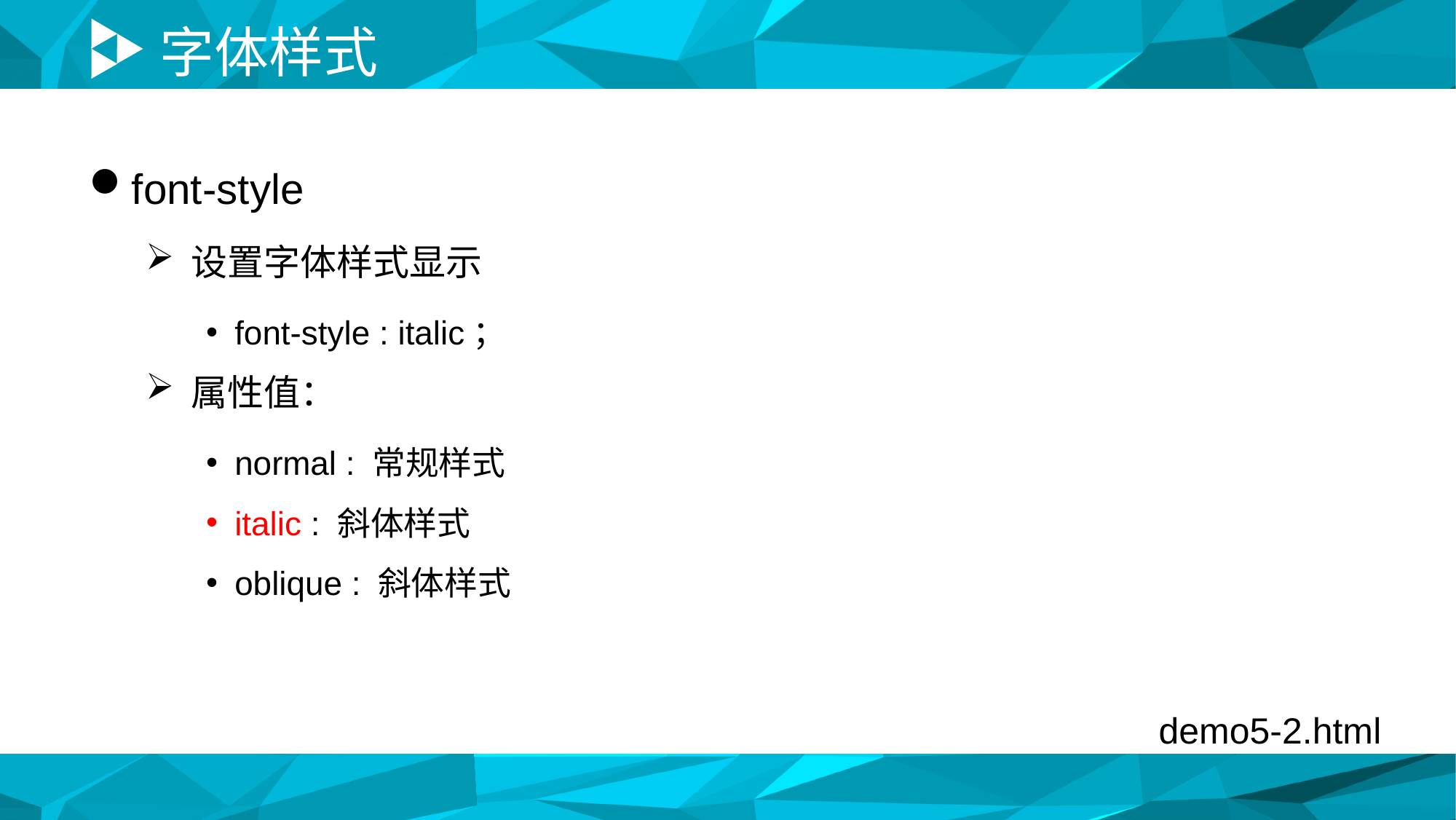

# 字体样式
font-style
设置字体样式显示
font-style : italic；
属性值：
normal : 常规样式
italic : 斜体样式
oblique : 斜体样式

demo5-2.html